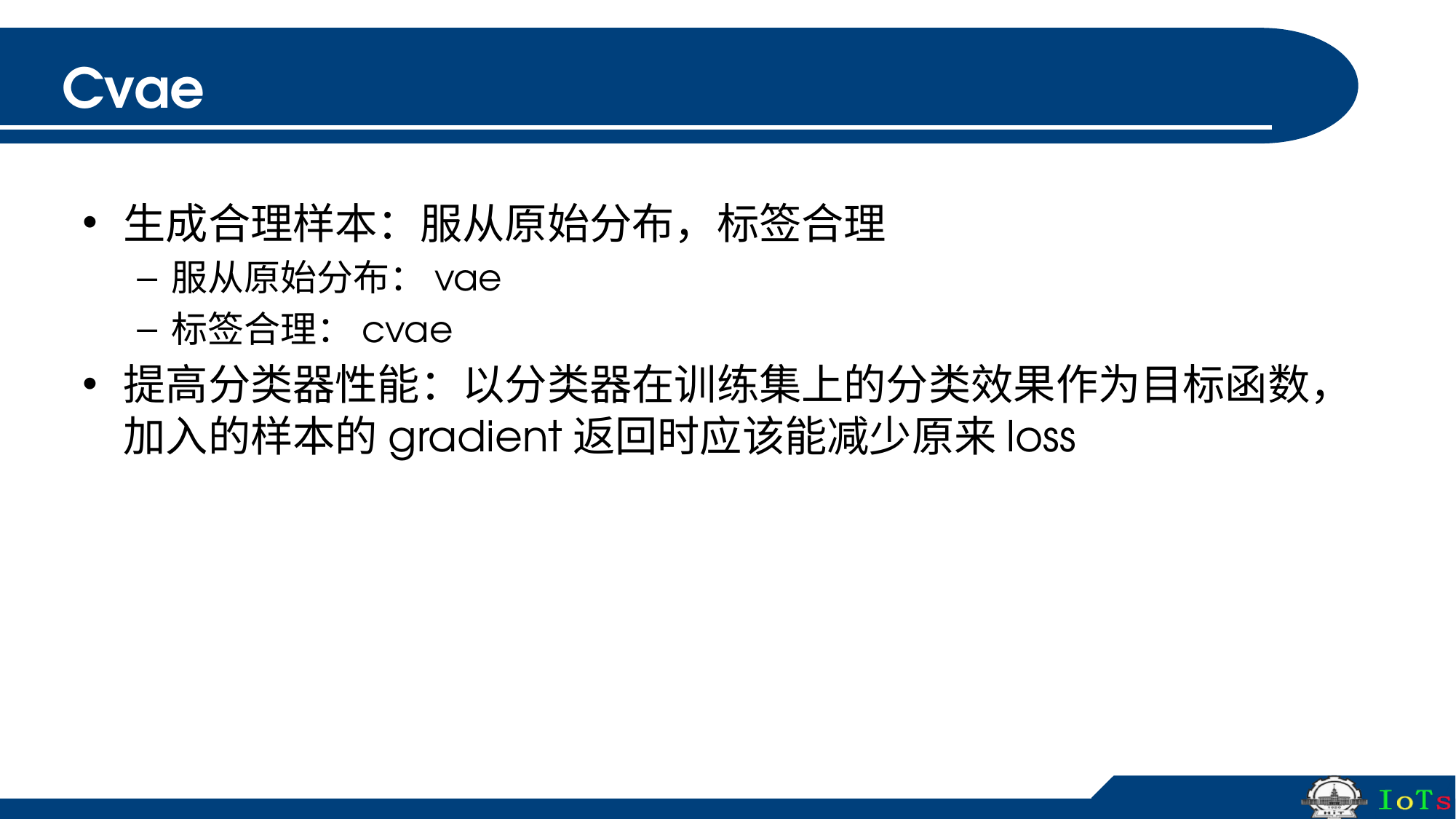

# Cvae
生成合理样本：服从原始分布，标签合理
服从原始分布：vae
标签合理：cvae
提高分类器性能：以分类器在训练集上的分类效果作为目标函数，加入的样本的gradient返回时应该能减少原来loss